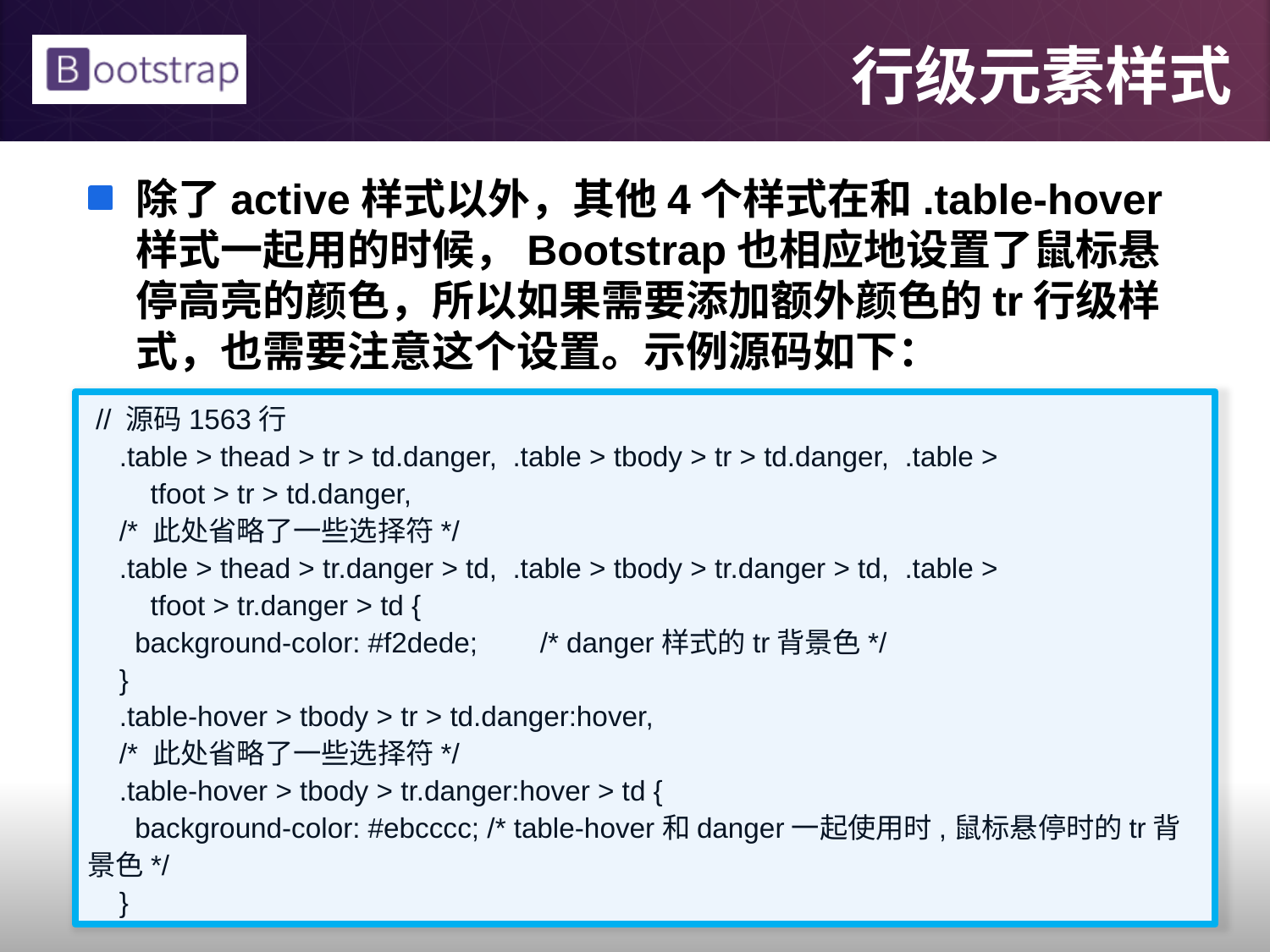

# 行级元素样式
除了active样式以外，其他4个样式在和.table-hover样式一起用的时候，Bootstrap也相应地设置了鼠标悬停高亮的颜色，所以如果需要添加额外颜色的tr行级样式，也需要注意这个设置。示例源码如下：
 // 源码1563行
    .table > thead > tr > td.danger,  .table > tbody > tr > td.danger,  .table >
        tfoot > tr > td.danger,
    /* 此处省略了一些选择符*/
    .table > thead > tr.danger > td,  .table > tbody > tr.danger > td,  .table >
        tfoot > tr.danger > td {
      background-color: #f2dede;        /* danger样式的tr背景色*/
    }
    .table-hover > tbody > tr > td.danger:hover,
    /* 此处省略了一些选择符*/
    .table-hover > tbody > tr.danger:hover > td {
      background-color: #ebcccc; /* table-hover和danger一起使用时,鼠标悬停时的tr背景色*/
    }